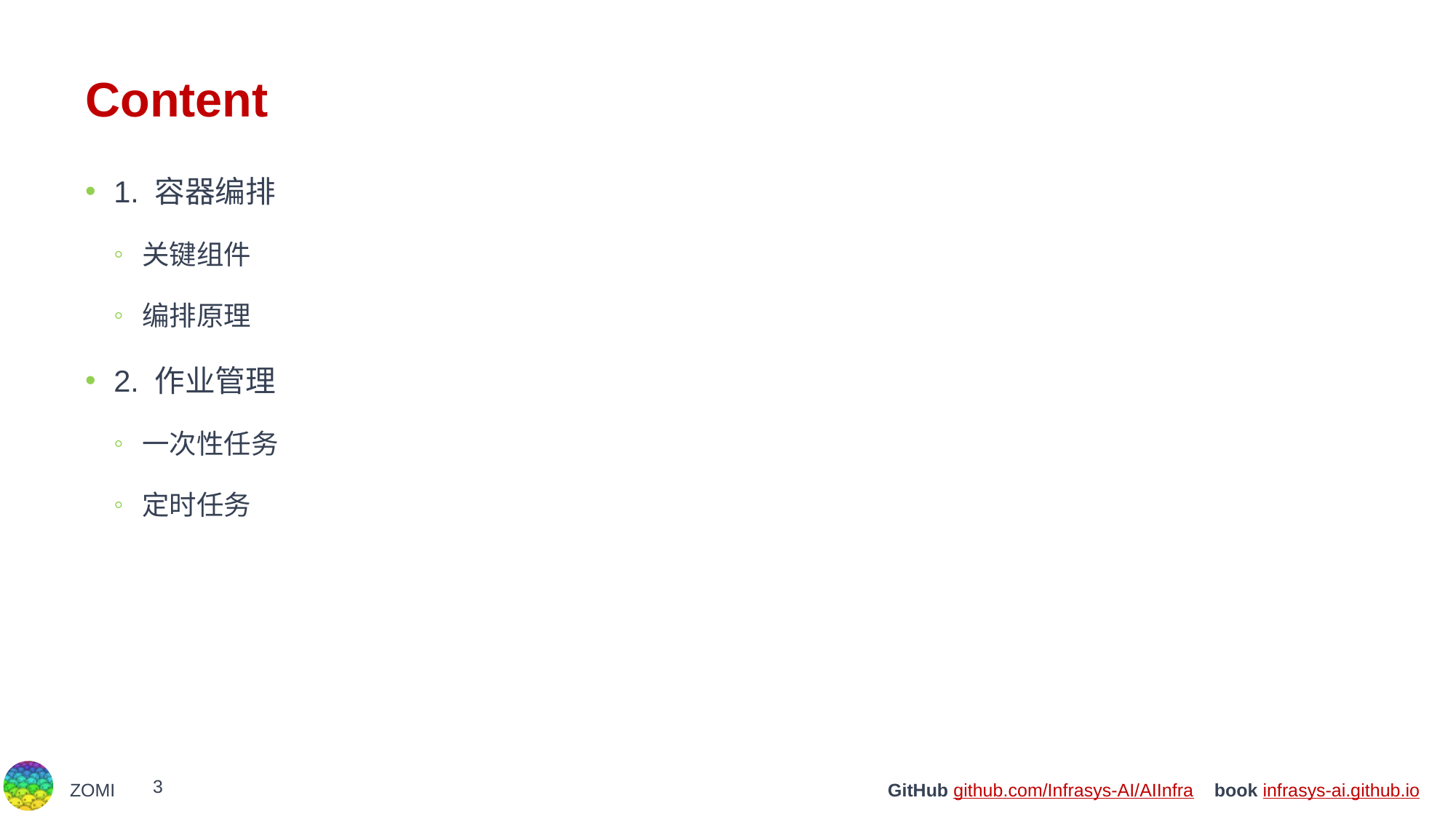

# Content
1. 容器编排
关键组件
编排原理
2. 作业管理
一次性任务
定时任务